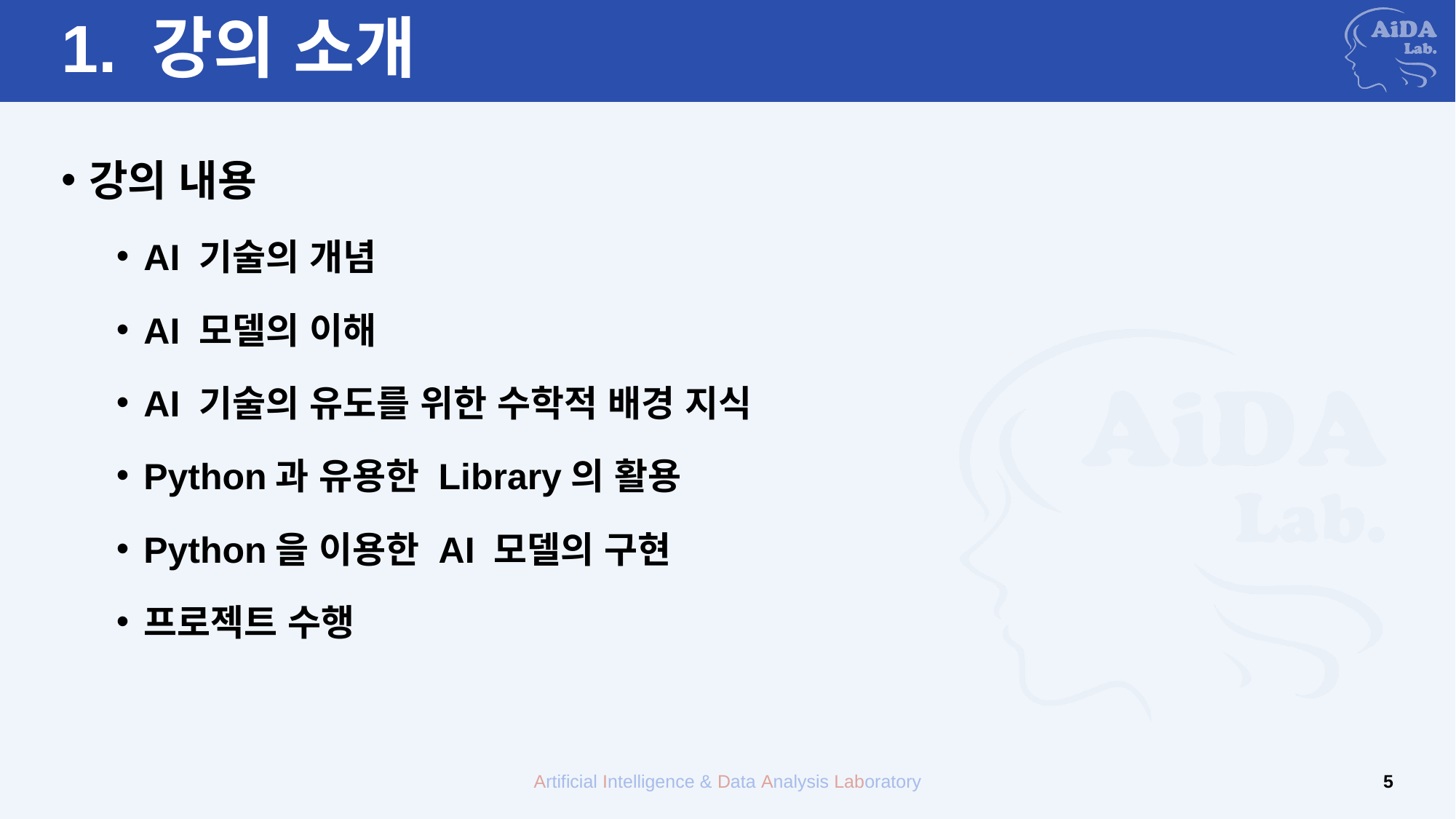

# 1. 강의 소개
강의 내용
AI 기술의 개념
AI 모델의 이해
AI 기술의 유도를 위한 수학적 배경 지식
Python과 유용한 Library의 활용
Python을 이용한 AI 모델의 구현
프로젝트 수행
Artificial Intelligence & Data Analysis Laboratory
5